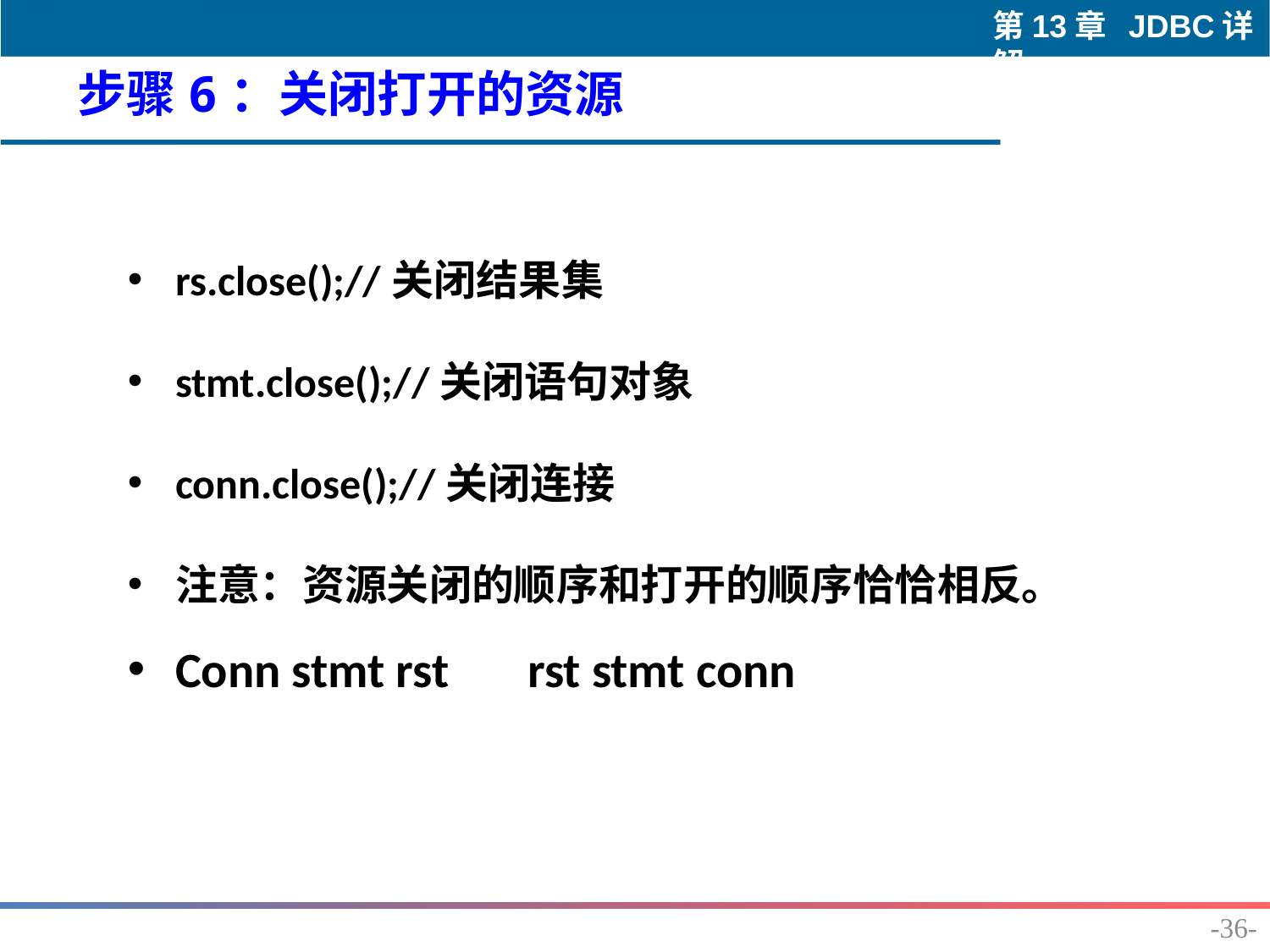

步骤6：关闭打开的资源
rs.close();//关闭结果集
stmt.close();//关闭语句对象
conn.close();//关闭连接
注意：资源关闭的顺序和打开的顺序恰恰相反。
Conn stmt rst       rst stmt conn
-36-